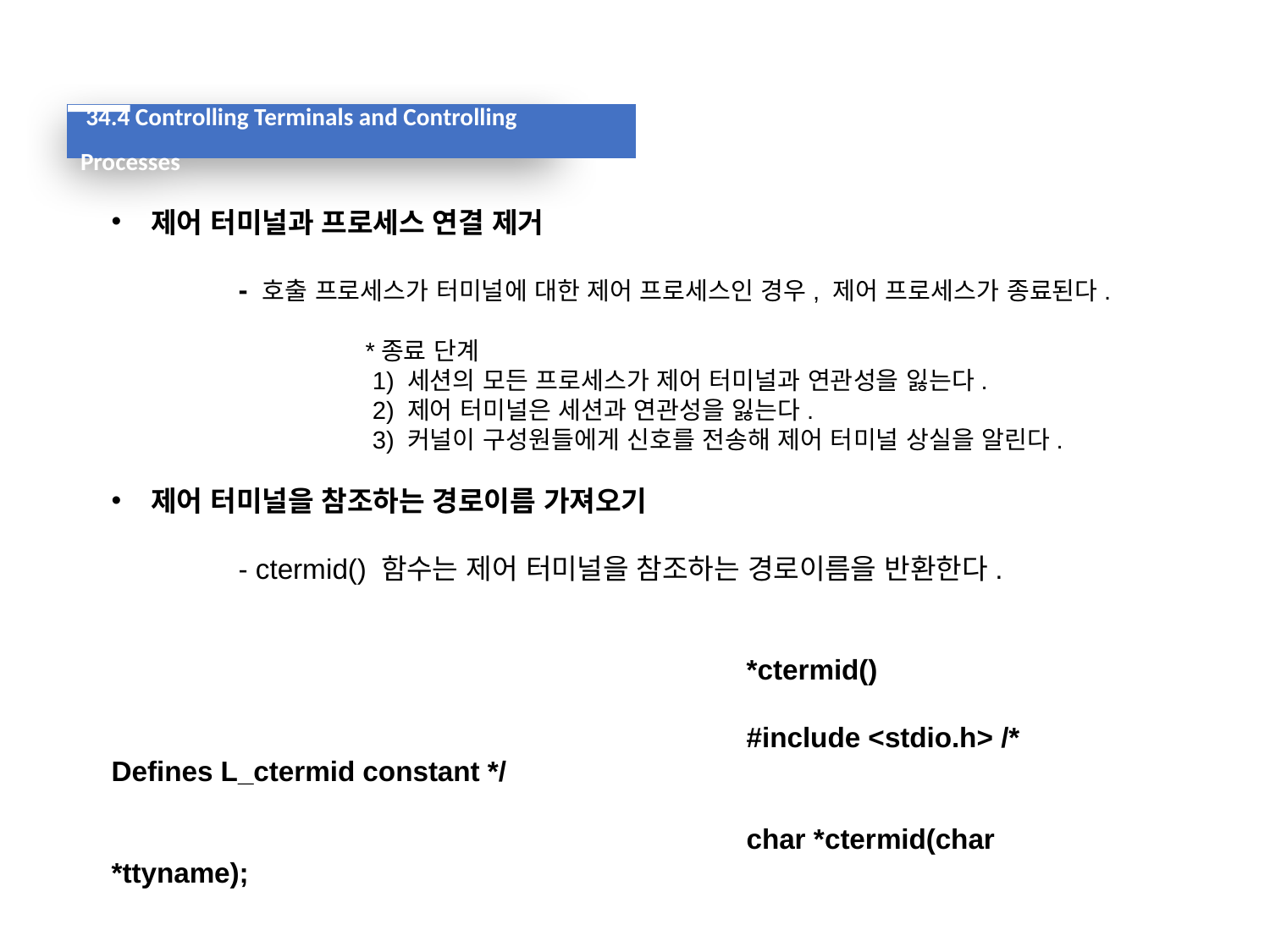

34.4 Controlling Terminals and Controlling Processes

제어 터미널과 프로세스 연결 제거

	- 호출 프로세스가 터미널에 대한 제어 프로세스인 경우, 제어 프로세스가 종료된다.

		*종료 단계
		 1) 세션의 모든 프로세스가 제어 터미널과 연관성을 잃는다.
		 2) 제어 터미널은 세션과 연관성을 잃는다.
		 3) 커널이 구성원들에게 신호를 전송해 제어 터미널 상실을 알린다.

제어 터미널을 참조하는 경로이름 가져오기

	- ctermid() 함수는 제어 터미널을 참조하는 경로이름을 반환한다.

					*ctermid()

					#include <stdio.h> /* Defines L_ctermid constant */

					char *ctermid(char *ttyname);